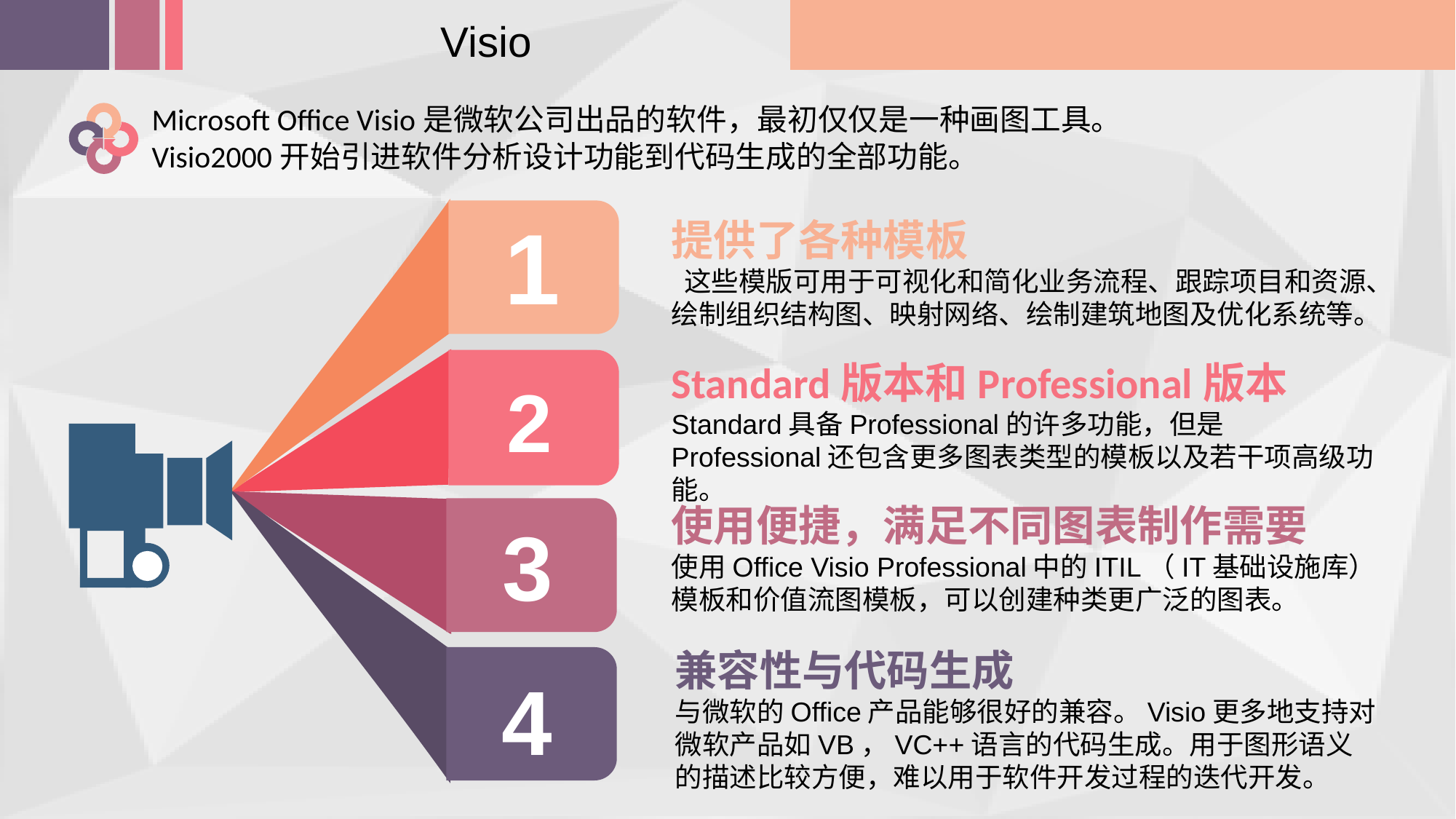

Visio
Microsoft Office Visio是微软公司出品的软件，最初仅仅是一种画图工具。
Visio2000开始引进软件分析设计功能到代码生成的全部功能。

1

2

3

4
提供了各种模板
 这些模版可用于可视化和简化业务流程、跟踪项目和资源、绘制组织结构图、映射网络、绘制建筑地图及优化系统等。
Standard版本和Professional版本
Standard具备Professional的许多功能，但是Professional还包含更多图表类型的模板以及若干项高级功能。
使用便捷，满足不同图表制作需要
使用Office Visio Professional中的ITIL（IT基础设施库）模板和价值流图模板，可以创建种类更广泛的图表。
兼容性与代码生成
与微软的Office产品能够很好的兼容。Visio更多地支持对微软产品如VB，VC++语言的代码生成。用于图形语义的描述比较方便，难以用于软件开发过程的迭代开发。